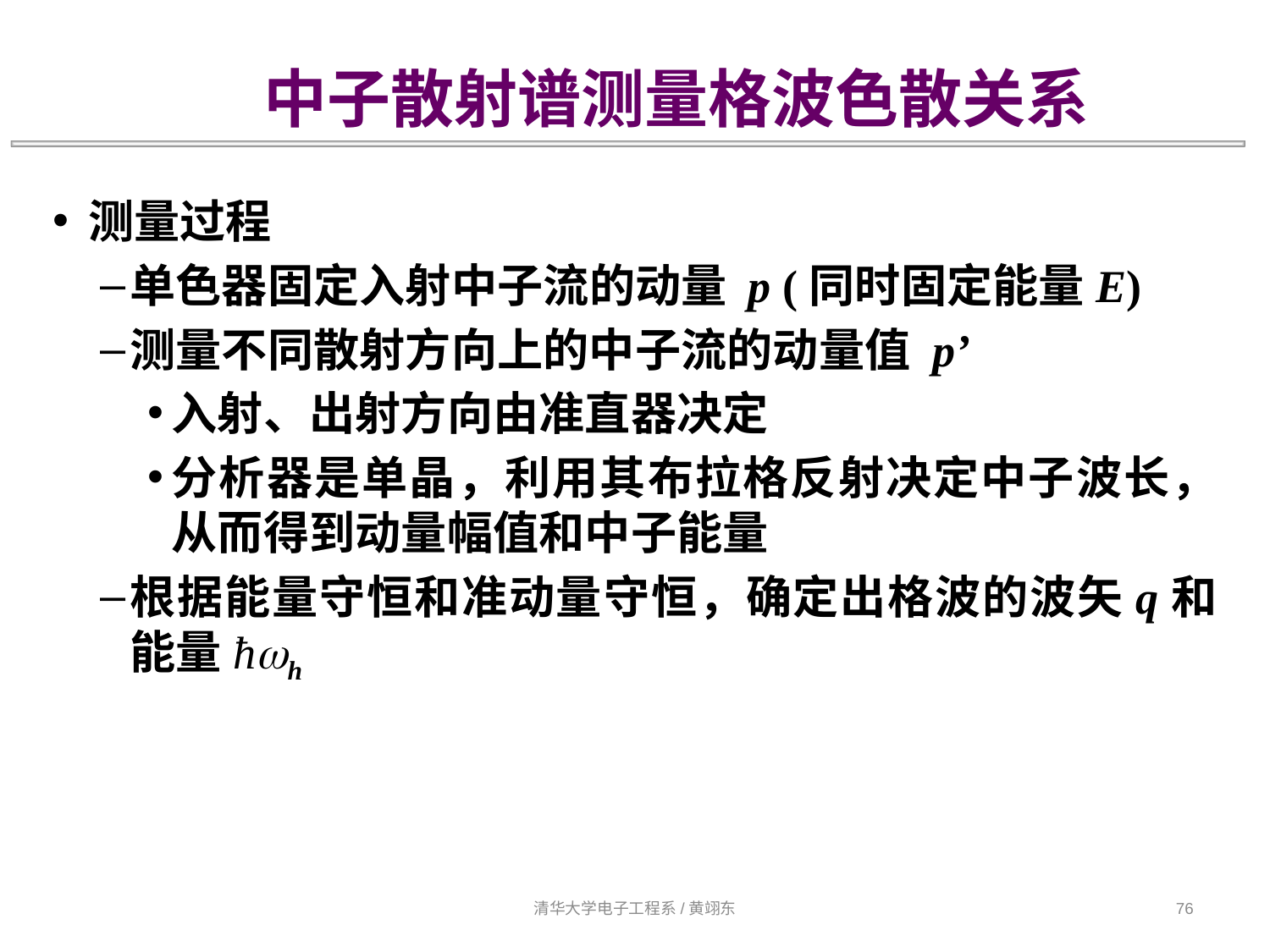

中子散射谱测量格波色散关系

测量过程
单色器固定入射中子流的动量 p (同时固定能量E)
测量不同散射方向上的中子流的动量值 p’
入射、出射方向由准直器决定
分析器是单晶，利用其布拉格反射决定中子波长，从而得到动量幅值和中子能量
根据能量守恒和准动量守恒，确定出格波的波矢q和能量ħωh
清华大学电子工程系/黄翊东
76